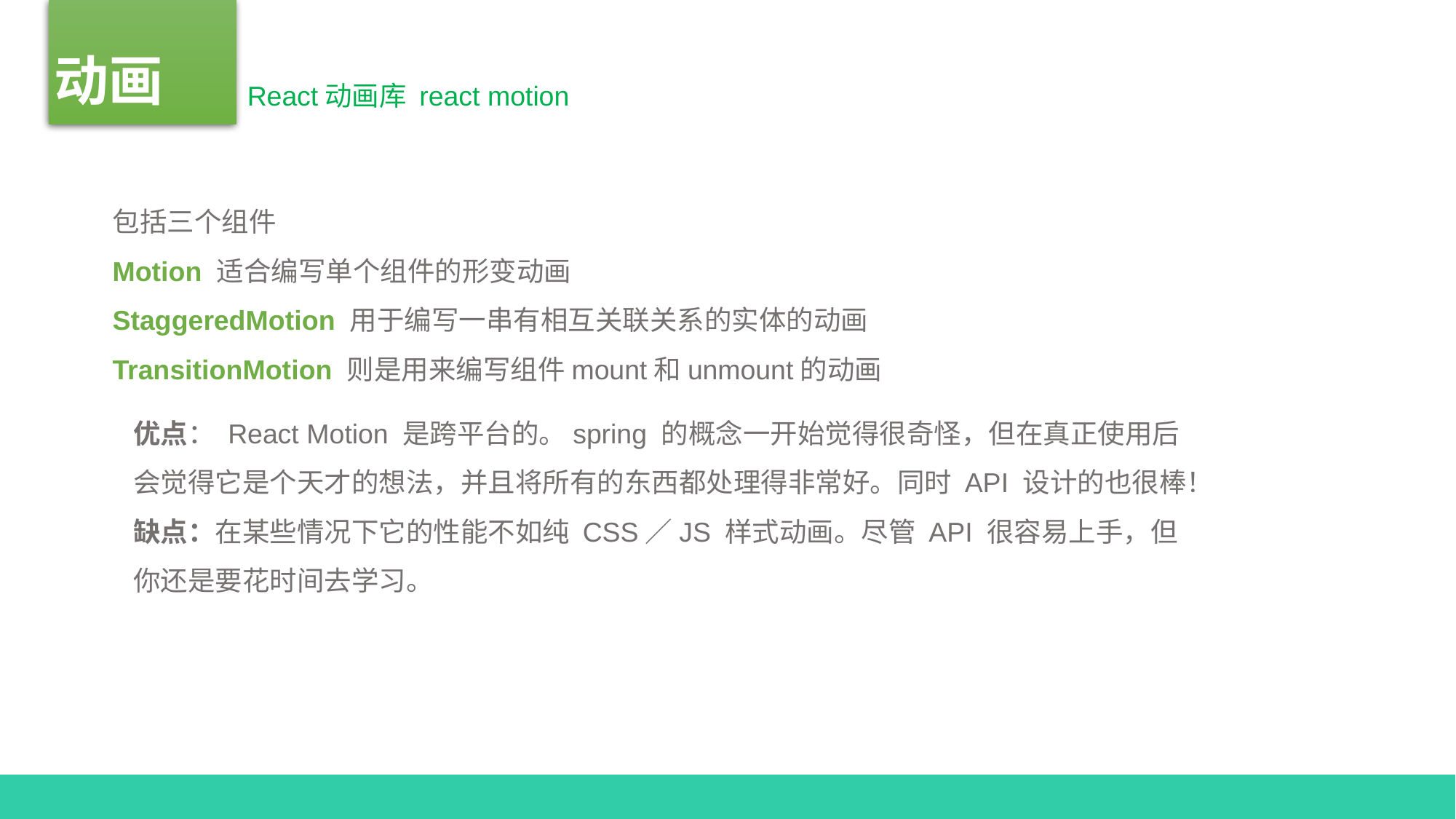

动画
VUE
React动画库 react motion
包括三个组件
Motion 适合编写单个组件的形变动画
StaggeredMotion 用于编写一串有相互关联关系的实体的动画
TransitionMotion 则是用来编写组件mount和unmount的动画
优点： React Motion 是跨平台的。spring 的概念一开始觉得很奇怪，但在真正使用后会觉得它是个天才的想法，并且将所有的东西都处理得非常好。同时 API 设计的也很棒！缺点：在某些情况下它的性能不如纯 CSS／JS 样式动画。尽管 API 很容易上手，但你还是要花时间去学习。